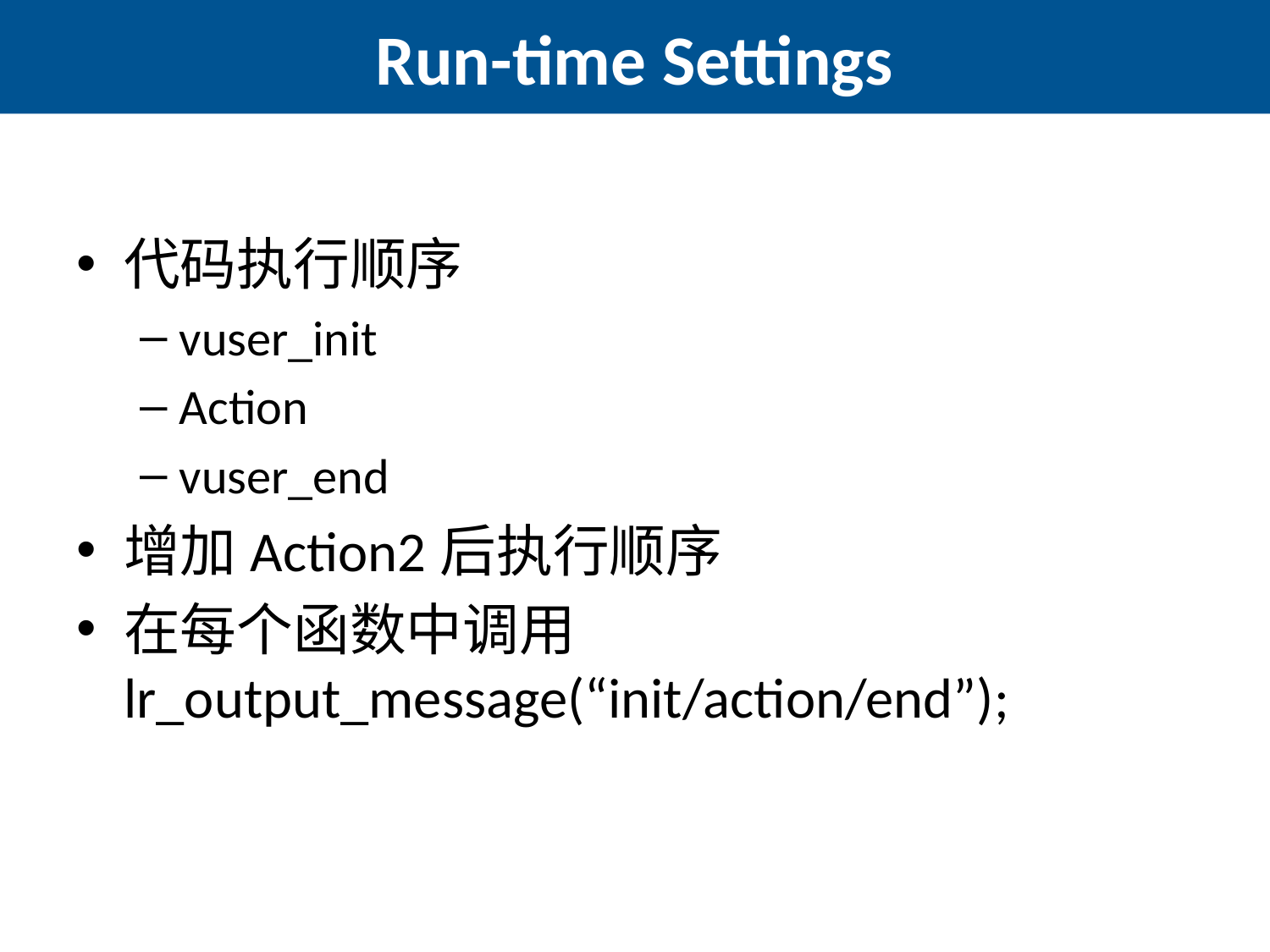

# Run-time Settings
代码执行顺序
vuser_init
Action
vuser_end
增加Action2后执行顺序
在每个函数中调用lr_output_message(“init/action/end”);